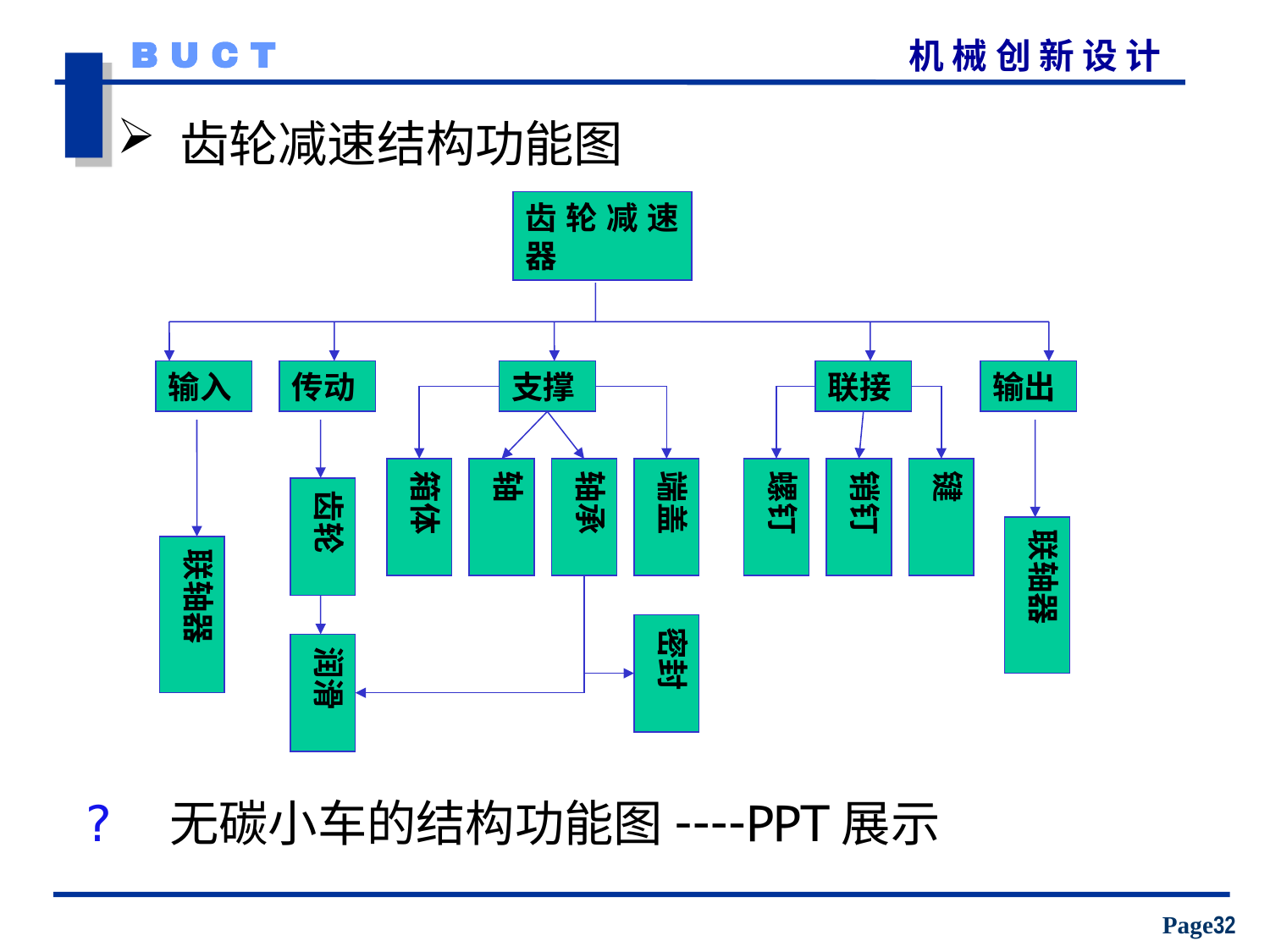

齿轮减速结构功能图
齿轮减速器

输入
传动
支撑
联接
输出

箱体
轴
轴承
端盖
螺钉
销钉
键
齿轮
联轴器
联轴器

密封
润滑
?   无碳小车的结构功能图----PPT展示
Page32